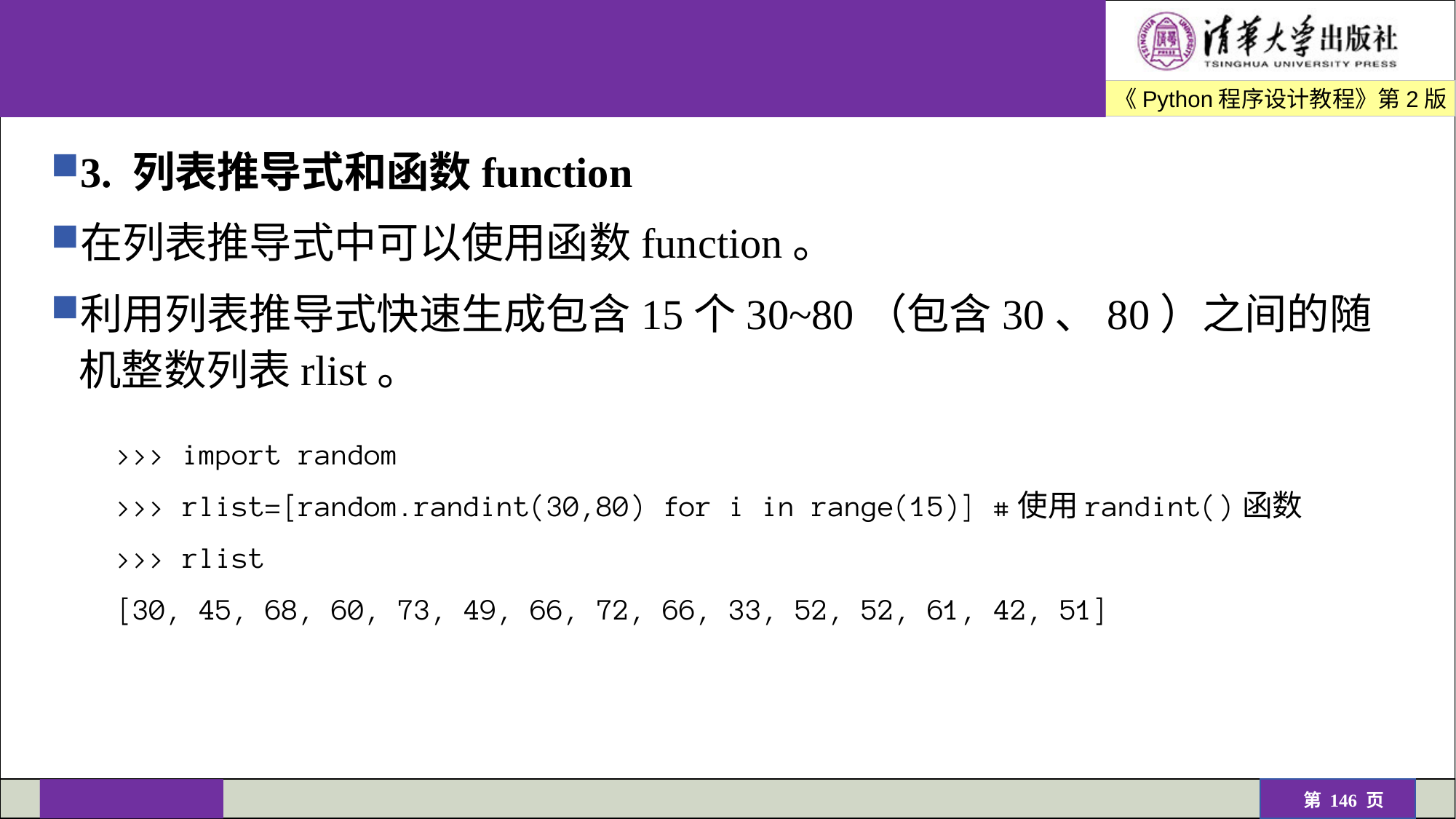

#
3. 列表推导式和函数function
在列表推导式中可以使用函数function。
利用列表推导式快速生成包含15个30~80（包含30、80）之间的随机整数列表rlist。
>>> import random
>>> rlist=[random.randint(30,80) for i in range(15)] #使用randint()函数
>>> rlist
[30, 45, 68, 60, 73, 49, 66, 72, 66, 33, 52, 52, 61, 42, 51]